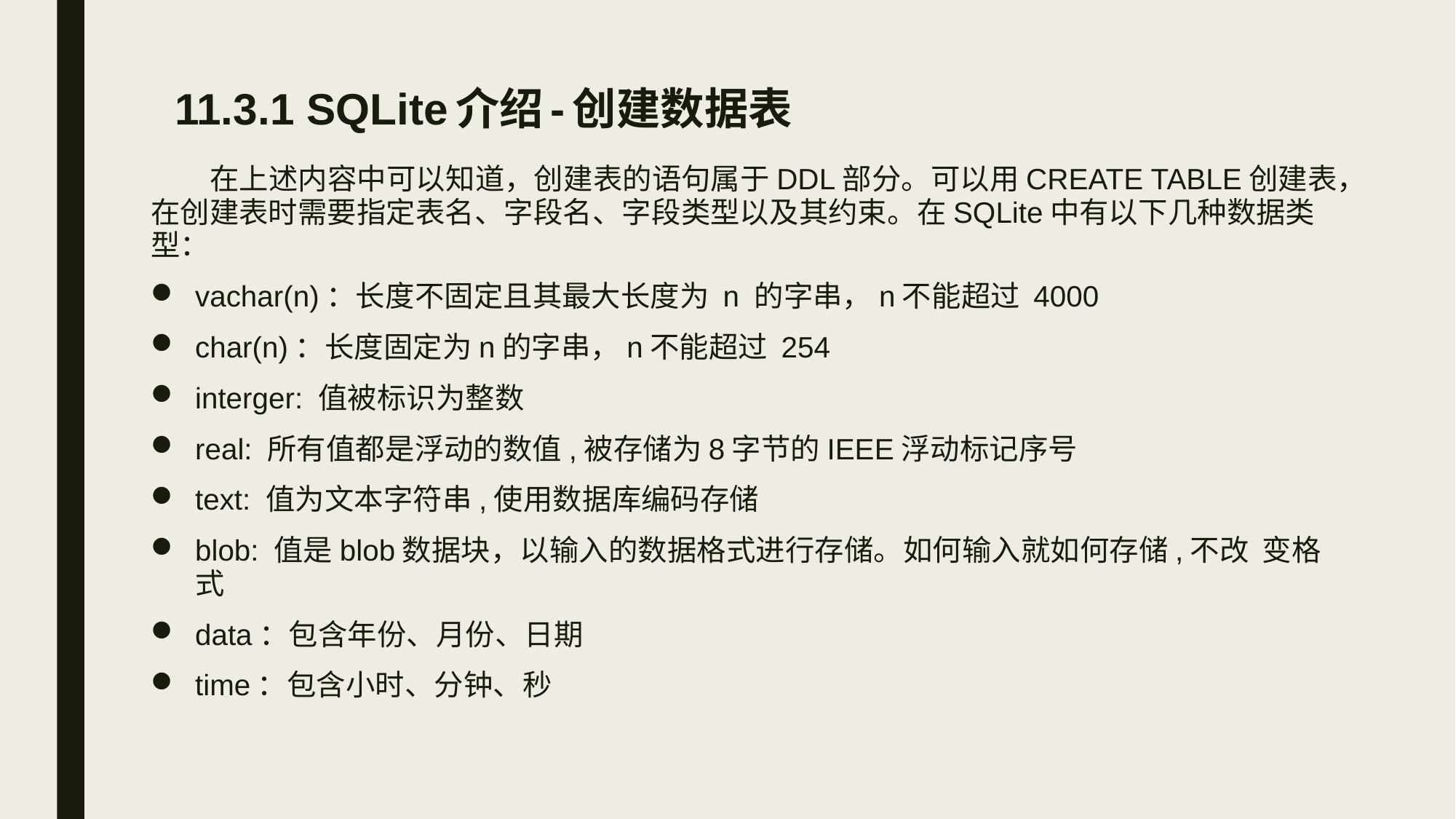

# 11.3.1 SQLite介绍-创建数据表
        在上述内容中可以知道，创建表的语句属于DDL部分。可以用CREATE TABLE创建表，在创建表时需要指定表名、字段名、字段类型以及其约束。在SQLite中有以下几种数据类型：
vachar(n)：长度不固定且其最大长度为 n 的字串，n不能超过 4000
char(n)：长度固定为n的字串，n不能超过 254
interger: 值被标识为整数
real: 所有值都是浮动的数值,被存储为8字节的IEEE浮动标记序号
text: 值为文本字符串,使用数据库编码存储
blob: 值是blob数据块，以输入的数据格式进行存储。如何输入就如何存储,不改  变格式
data：包含年份、月份、日期
time：包含小时、分钟、秒